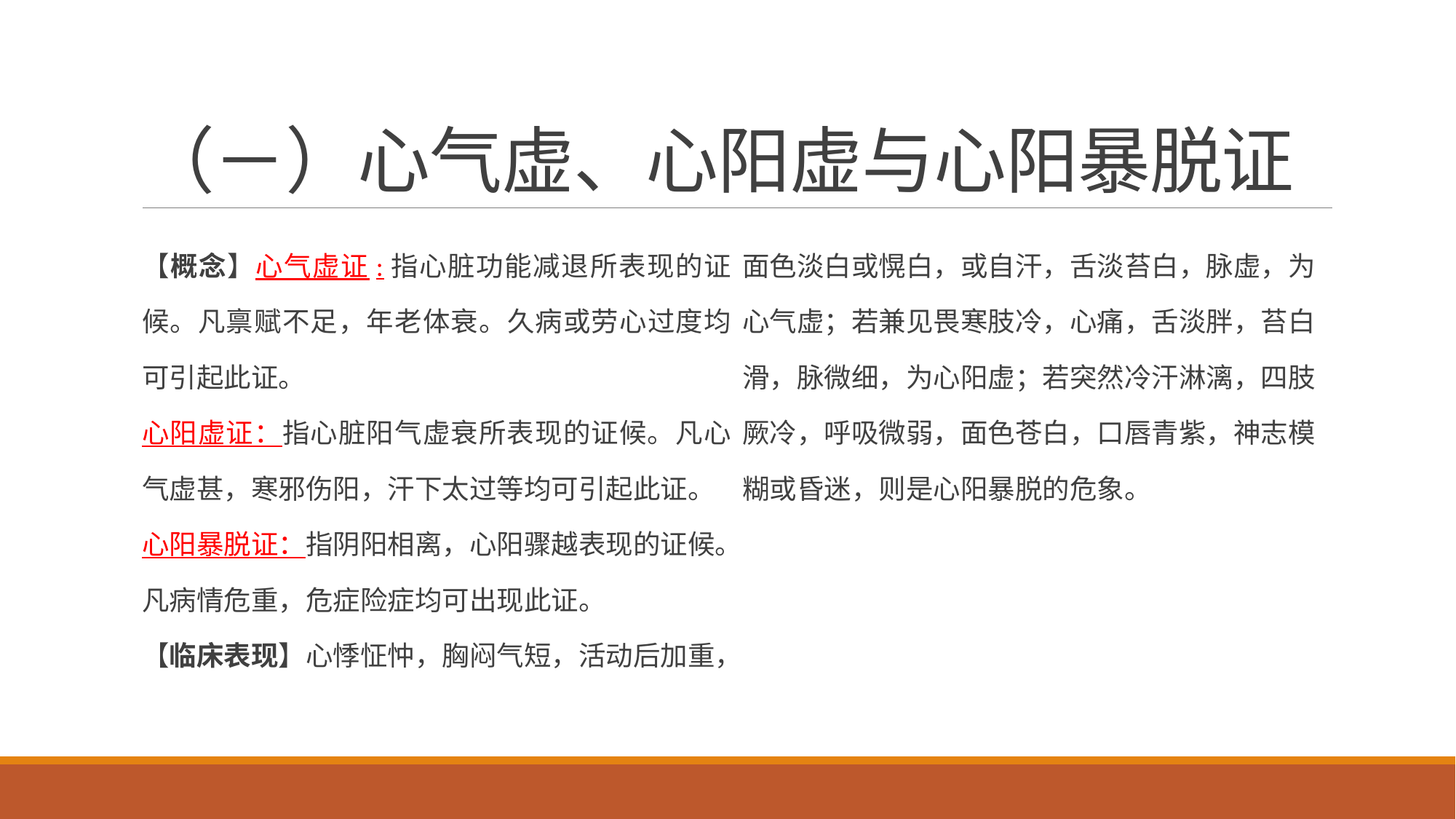

# （－）心气虚、心阳虚与心阳暴脱证
【概念】心气虚证:指心脏功能减退所表现的证候。凡禀赋不足，年老体衰。久病或劳心过度均可引起此证。
心阳虚证：指心脏阳气虚衰所表现的证候。凡心气虚甚，寒邪伤阳，汗下太过等均可引起此证。
心阳暴脱证：指阴阳相离，心阳骤越表现的证候。凡病情危重，危症险症均可出现此证。
【临床表现】心悸怔忡，胸闷气短，活动后加重，面色淡白或愰白，或自汗，舌淡苔白，脉虚，为心气虚；若兼见畏寒肢冷，心痛，舌淡胖，苔白滑，脉微细，为心阳虚；若突然冷汗淋漓，四肢厥冷，呼吸微弱，面色苍白，口唇青紫，神志模糊或昏迷，则是心阳暴脱的危象。